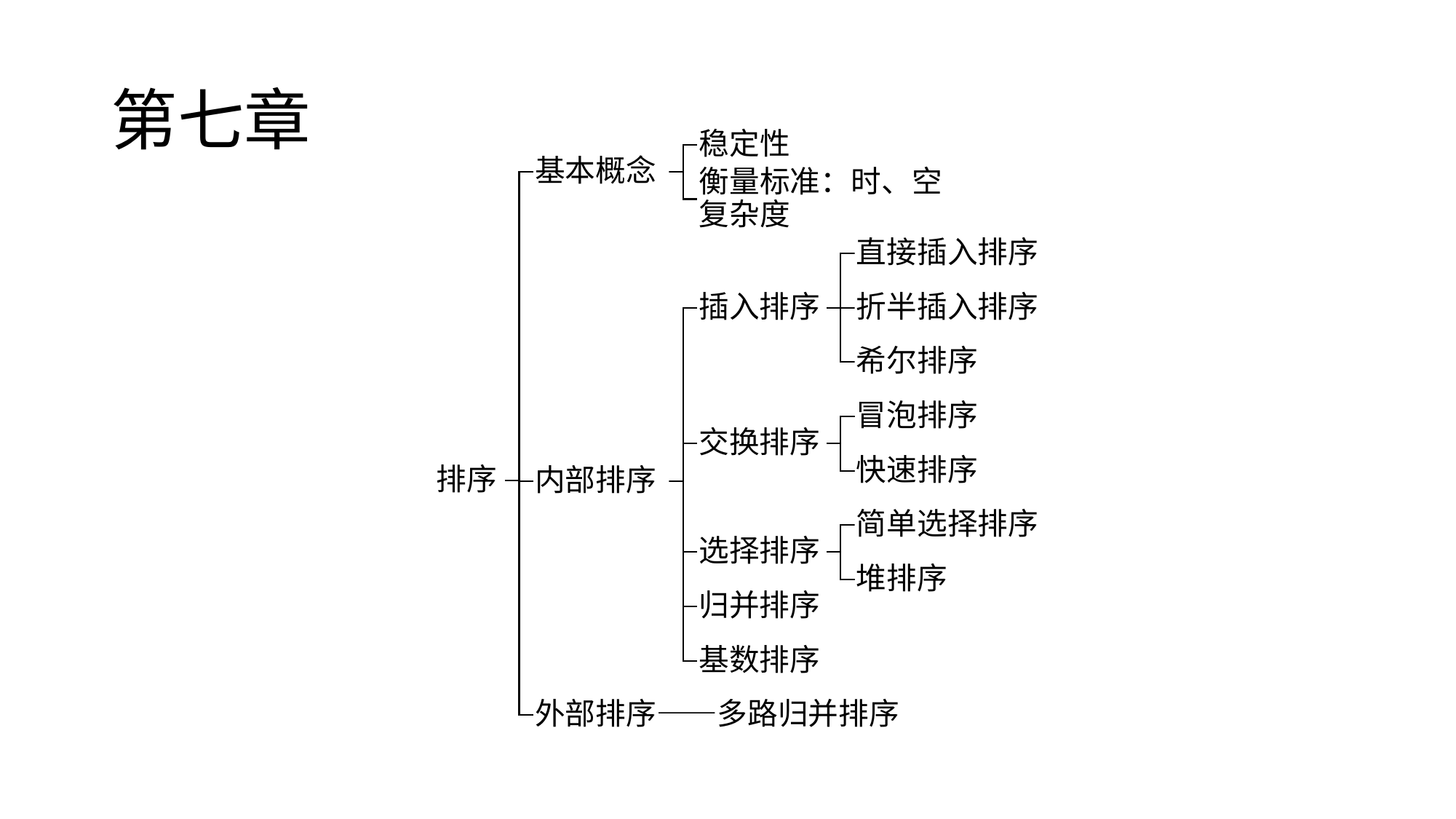

# 第七章

排序
基本概念
稳定性
衡量标准：时、空复杂度
内部排序
插入排序
直接插入排序
折半插入排序
希尔排序
交换排序
冒泡排序
快速排序
选择排序
简单选择排序
堆排序
归并排序
基数排序
外部排序——多路归并排序